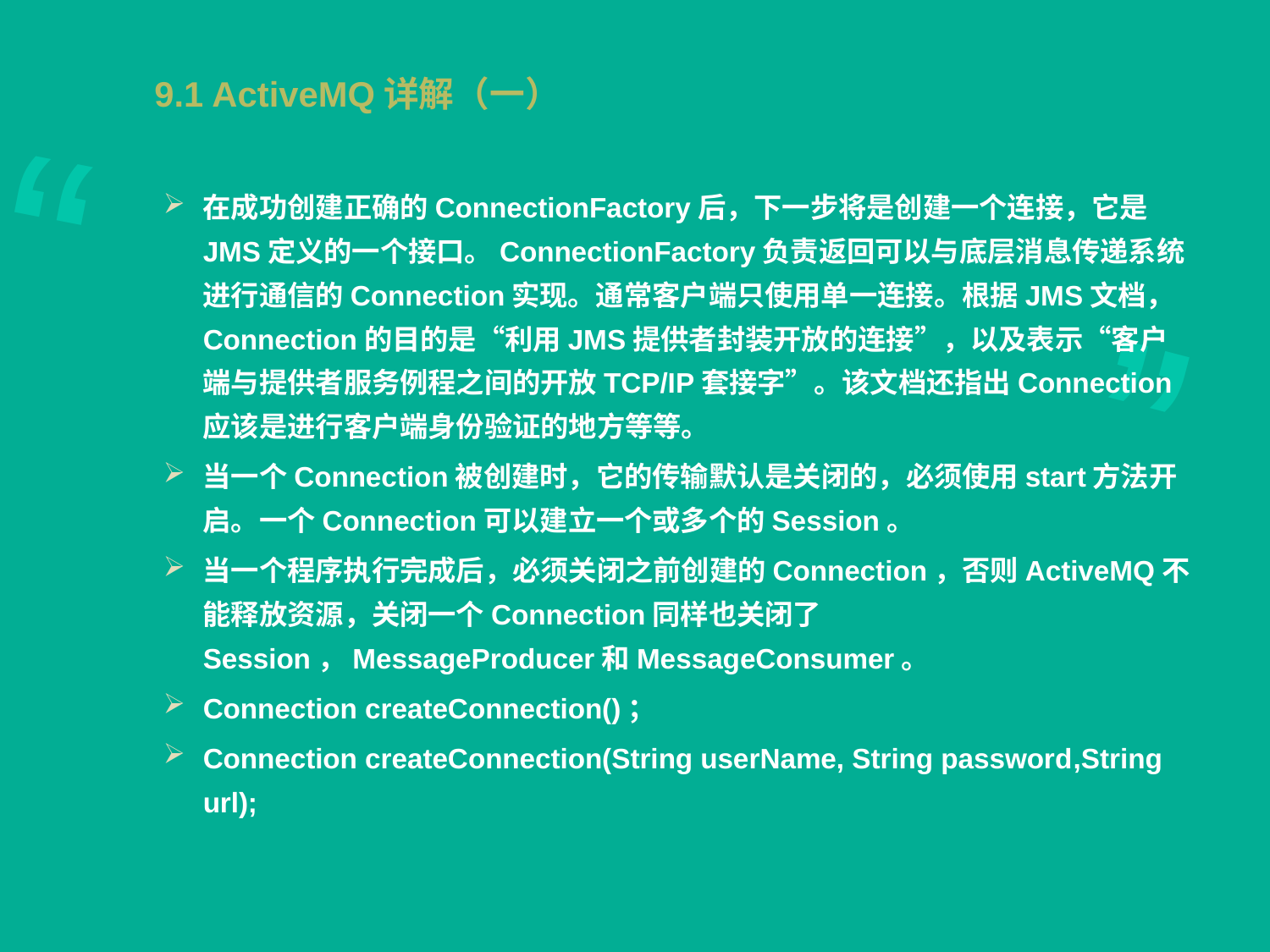

# 9.1 ActiveMQ详解（一）
在成功创建正确的ConnectionFactory后，下一步将是创建一个连接，它是JMS定义的一个接口。ConnectionFactory负责返回可以与底层消息传递系统进行通信的Connection实现。通常客户端只使用单一连接。根据JMS文档，Connection的目的是“利用JMS提供者封装开放的连接”，以及表示“客户端与提供者服务例程之间的开放TCP/IP套接字”。该文档还指出Connection应该是进行客户端身份验证的地方等等。
当一个Connection被创建时，它的传输默认是关闭的，必须使用start方法开启。一个Connection可以建立一个或多个的Session。
当一个程序执行完成后，必须关闭之前创建的Connection，否则ActiveMQ不能释放资源，关闭一个Connection同样也关闭了Session，MessageProducer和MessageConsumer。
Connection createConnection()；
Connection createConnection(String userName, String password,String url);